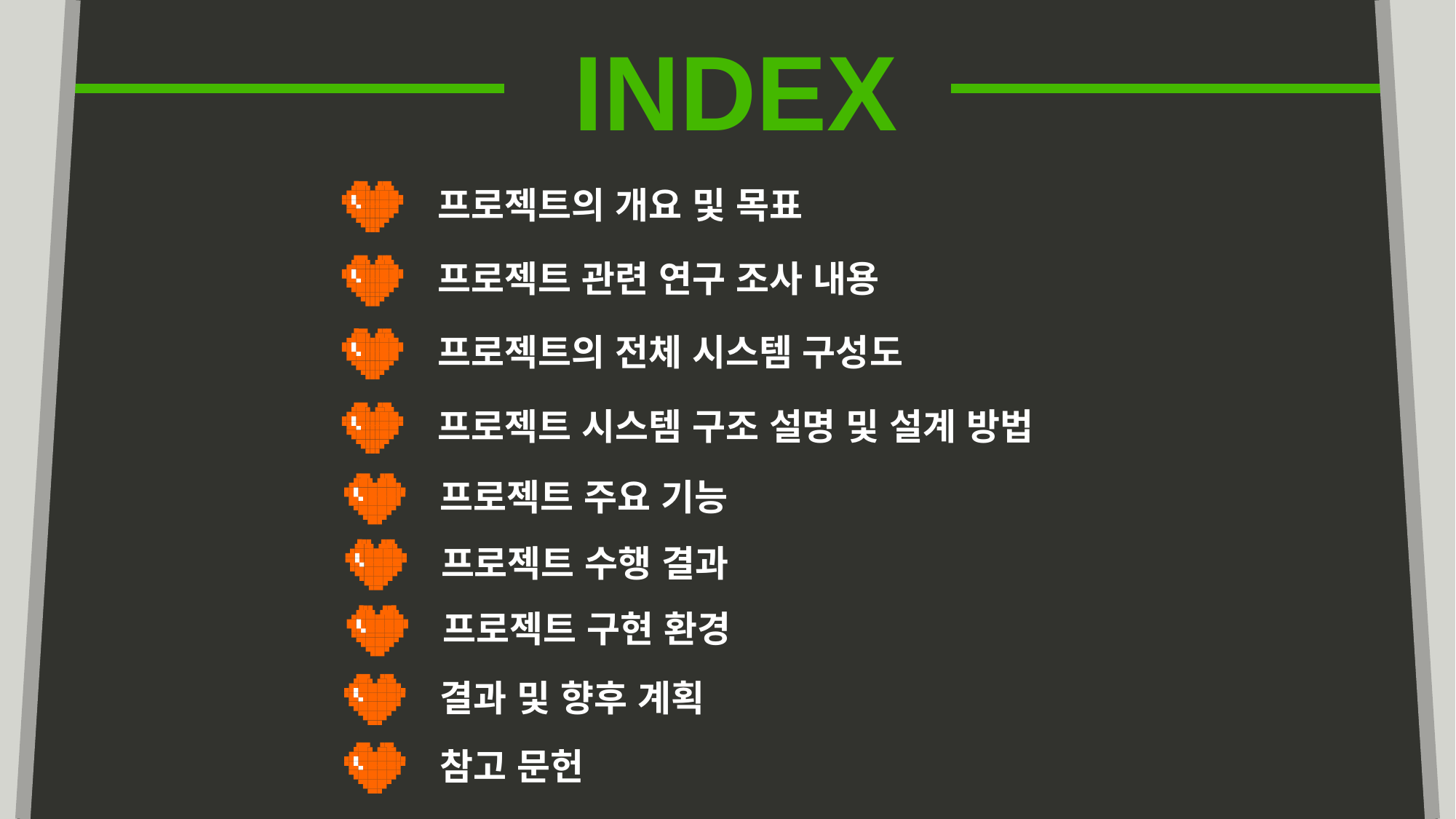

INDEX
프로젝트의 개요 및 목표

프로젝트 관련 연구 조사 내용

프로젝트의 전체 시스템 구성도

프로젝트 시스템 구조 설명 및 설계 방법

프로젝트 주요 기능

프로젝트 수행 결과

프로젝트 구현 환경

결과 및 향후 계획

참고 문헌